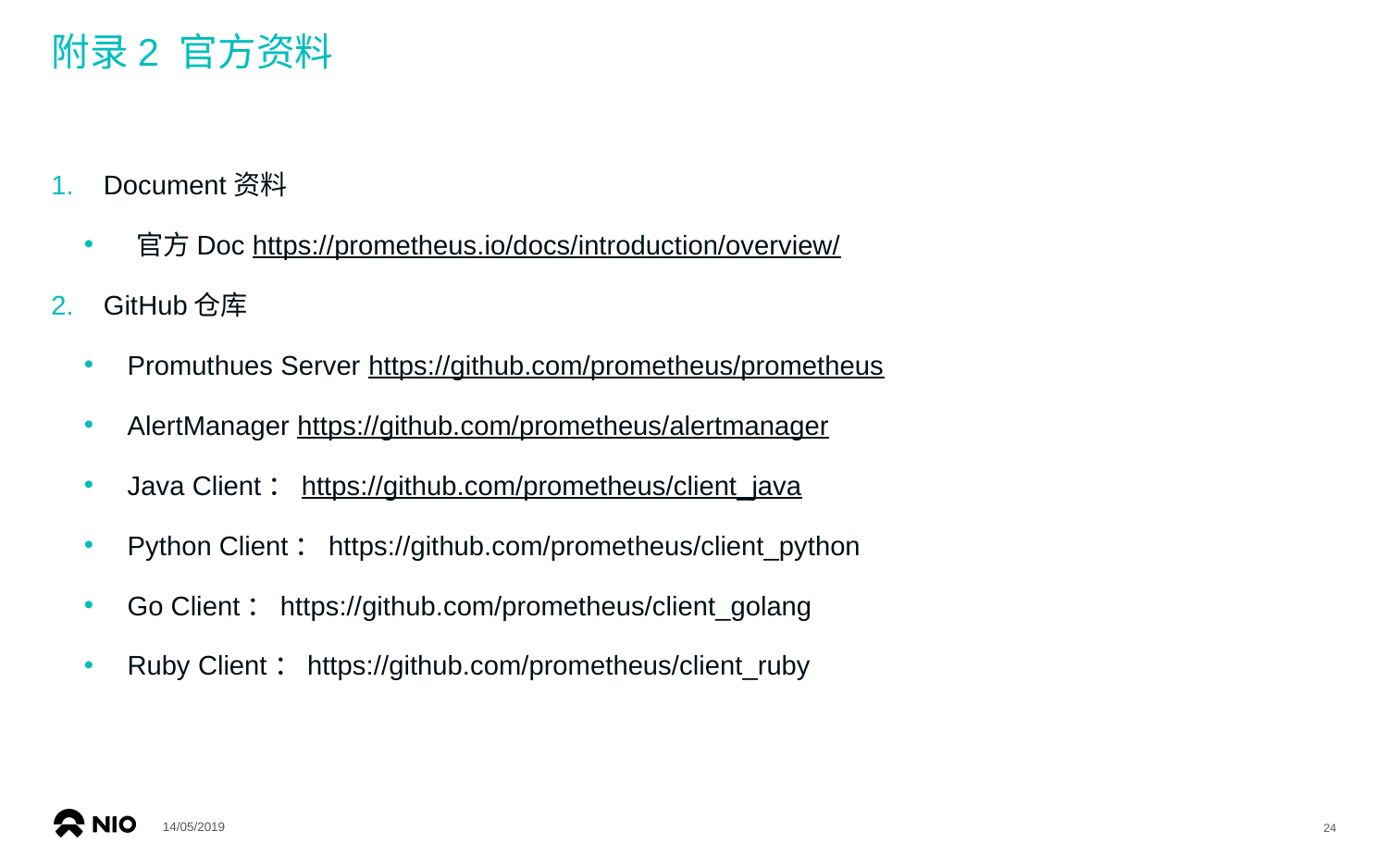

# 附录2 官方资料
Document资料
官方Doc https://prometheus.io/docs/introduction/overview/
GitHub仓库
Promuthues Server https://github.com/prometheus/prometheus
AlertManager https://github.com/prometheus/alertmanager
Java Client：https://github.com/prometheus/client_java
Python Client：https://github.com/prometheus/client_python
Go Client：https://github.com/prometheus/client_golang
Ruby Client：https://github.com/prometheus/client_ruby

14/05/2019

24